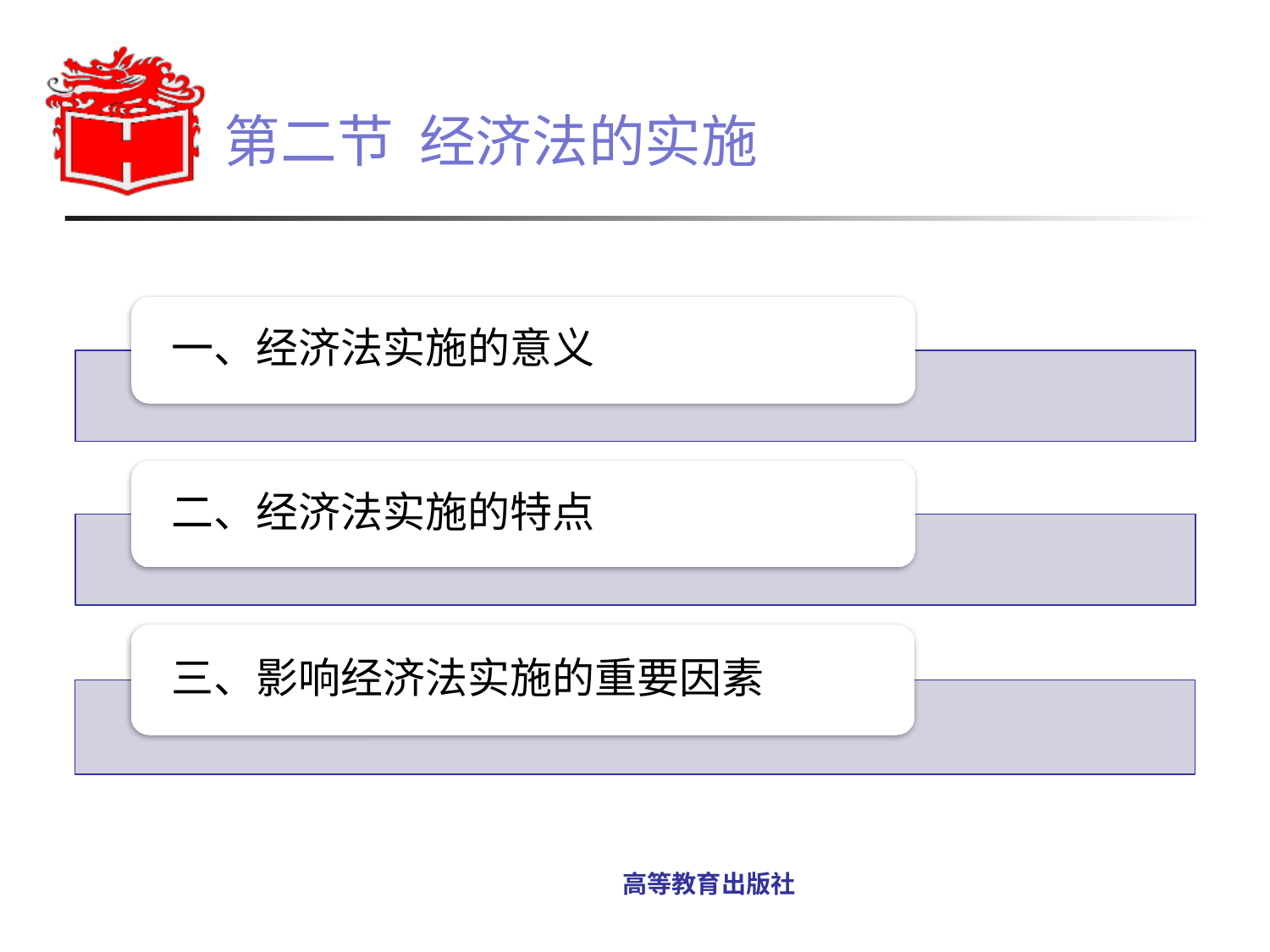

# 第二节  经济法的实施
一、经济法实施的意义
二、经济法实施的特点
三、影响经济法实施的重要因素

高等教育出版社